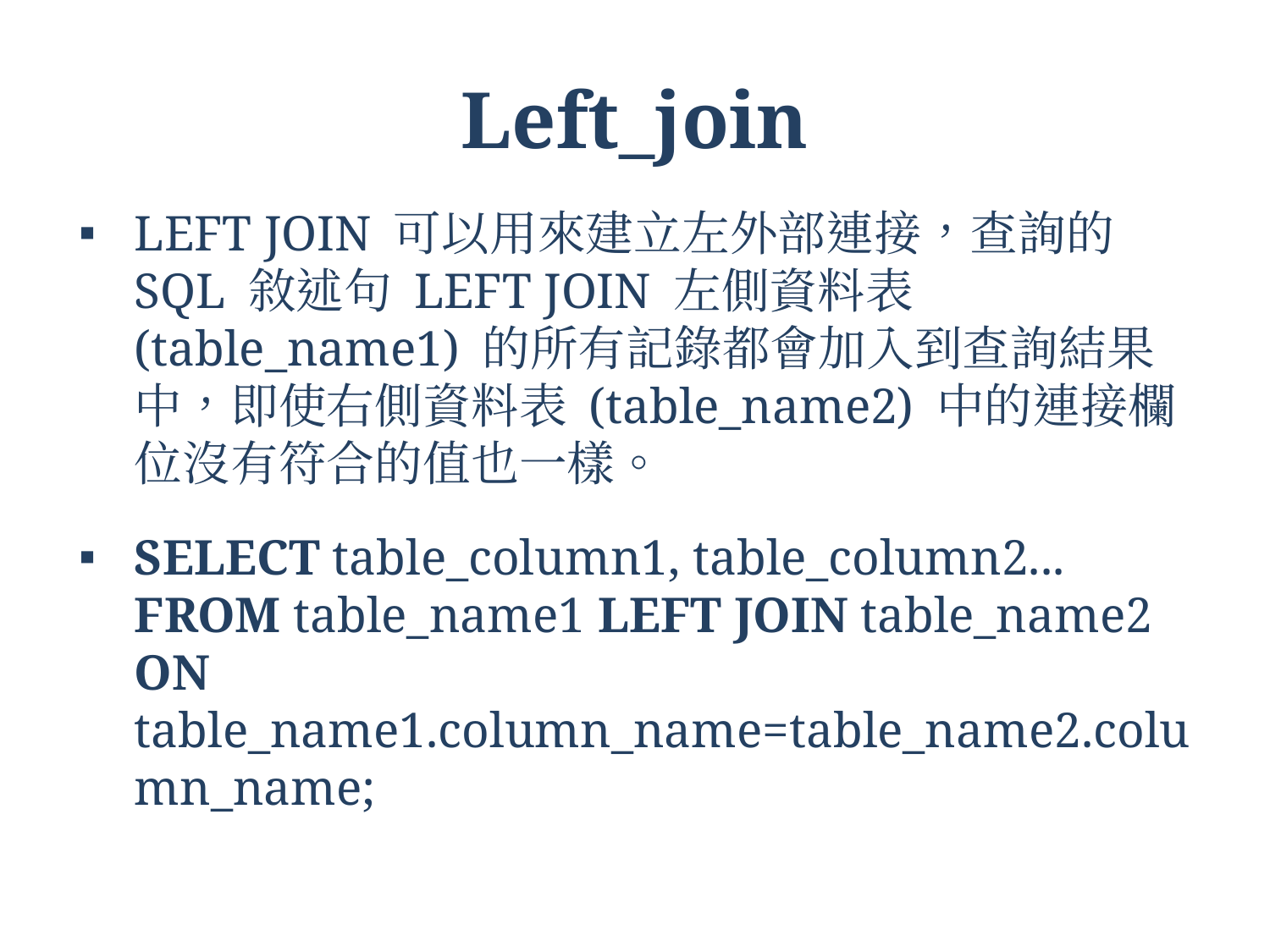

# Left_join
LEFT JOIN 可以用來建立左外部連接，查詢的 SQL 敘述句 LEFT JOIN 左側資料表 (table_name1) 的所有記錄都會加入到查詢結果中，即使右側資料表 (table_name2) 中的連接欄位沒有符合的值也一樣。
SELECT table_column1, table_column2... FROM table_name1 LEFT JOIN table_name2 ON table_name1.column_name=table_name2.column_name;